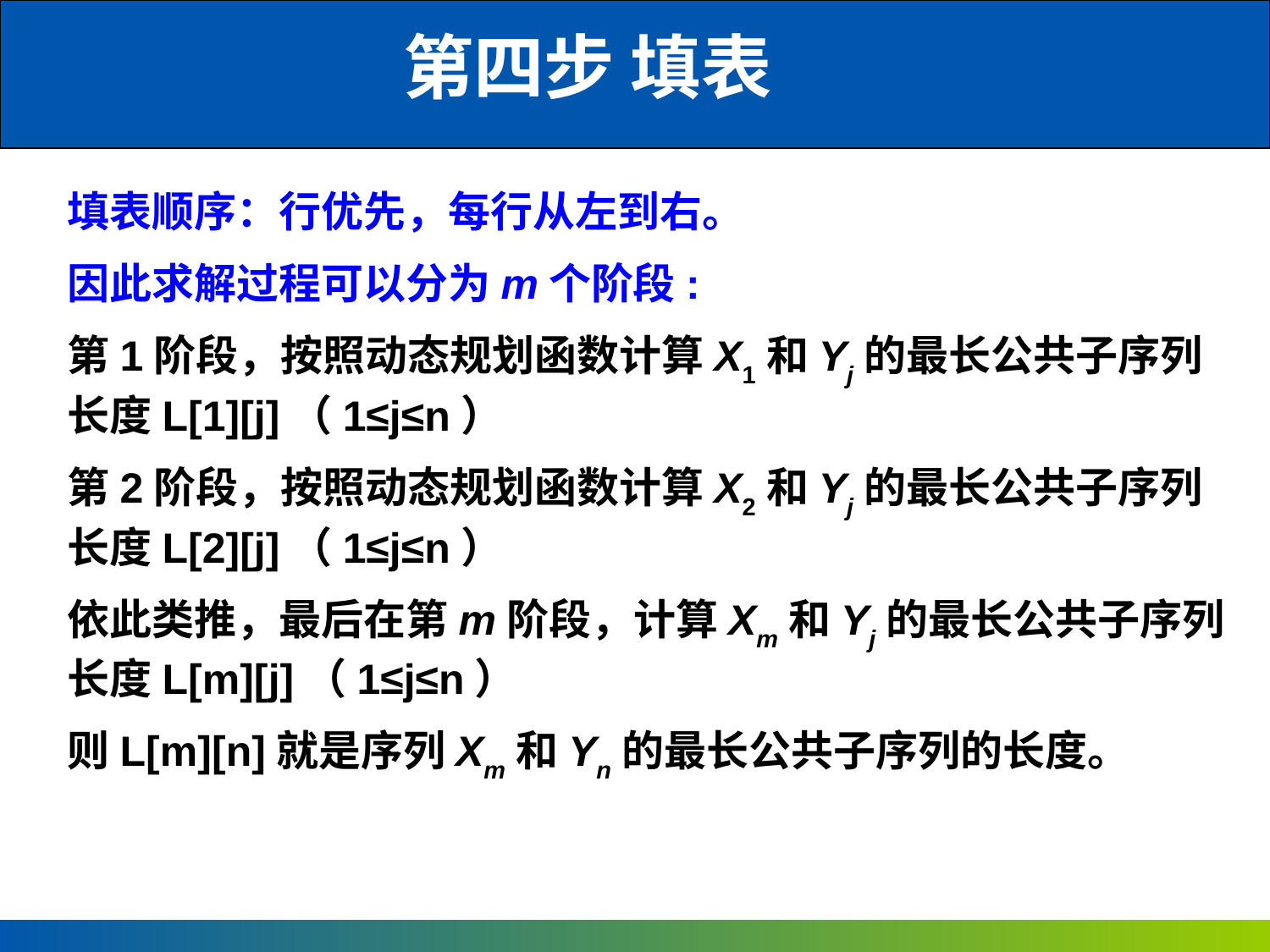

第四步 填表
填表顺序：行优先，每行从左到右。
因此求解过程可以分为m个阶段:
第1阶段，按照动态规划函数计算X1和Yj的最长公共子序列长度L[1][j]（1≤j≤n）
第2阶段，按照动态规划函数计算X2和Yj的最长公共子序列长度L[2][j]（1≤j≤n）
依此类推，最后在第m阶段，计算Xm和Yj的最长公共子序列长度L[m][j]（1≤j≤n）
则L[m][n]就是序列Xm和Yn的最长公共子序列的长度。